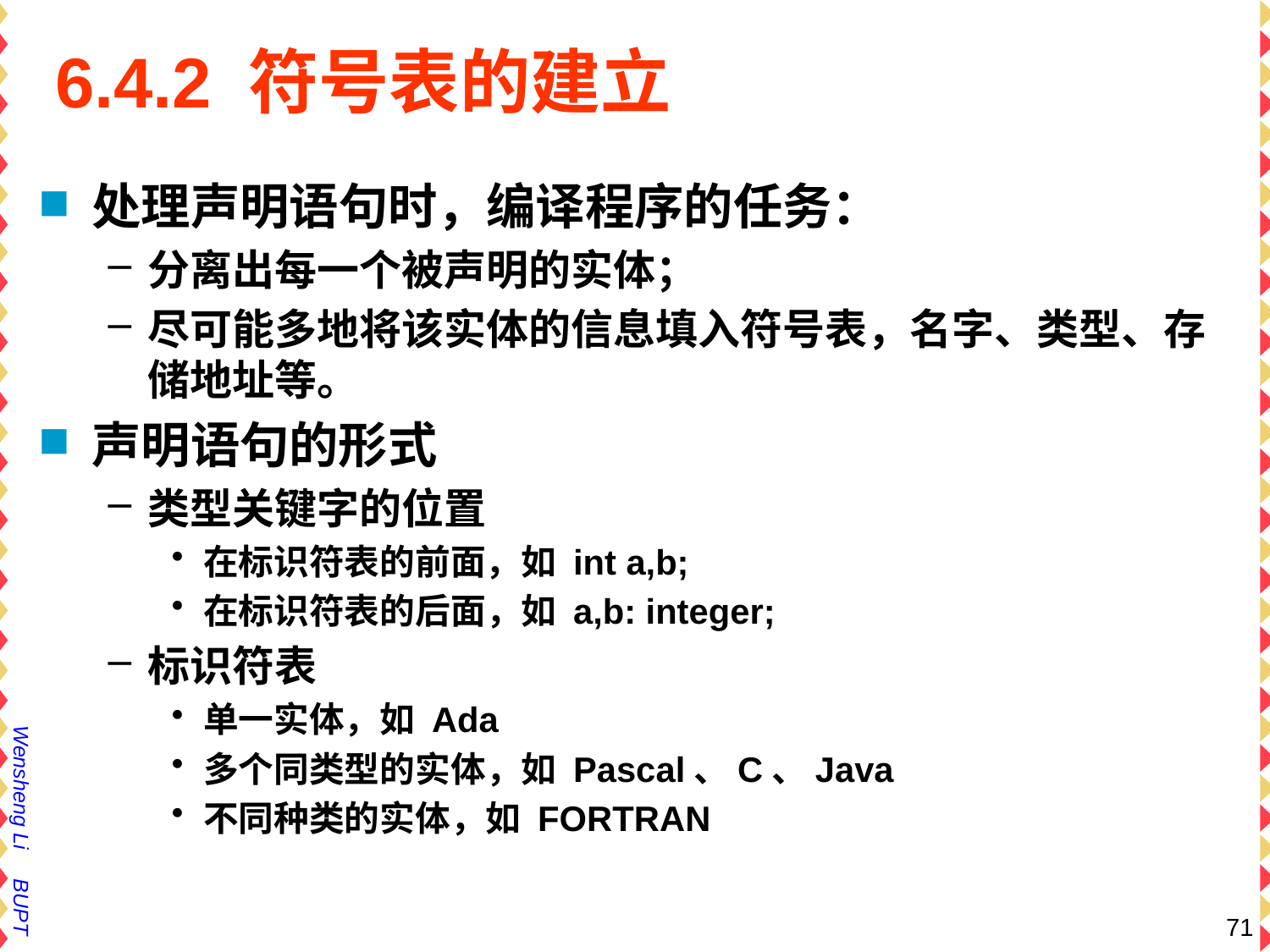

# 6.4.2 符号表的建立
处理声明语句时，编译程序的任务：
分离出每一个被声明的实体；
尽可能多地将该实体的信息填入符号表，名字、类型、存储地址等。
声明语句的形式
类型关键字的位置
在标识符表的前面，如 int a,b;
在标识符表的后面，如 a,b: integer;
标识符表
单一实体，如 Ada
多个同类型的实体，如 Pascal、C、Java
不同种类的实体，如 FORTRAN
71